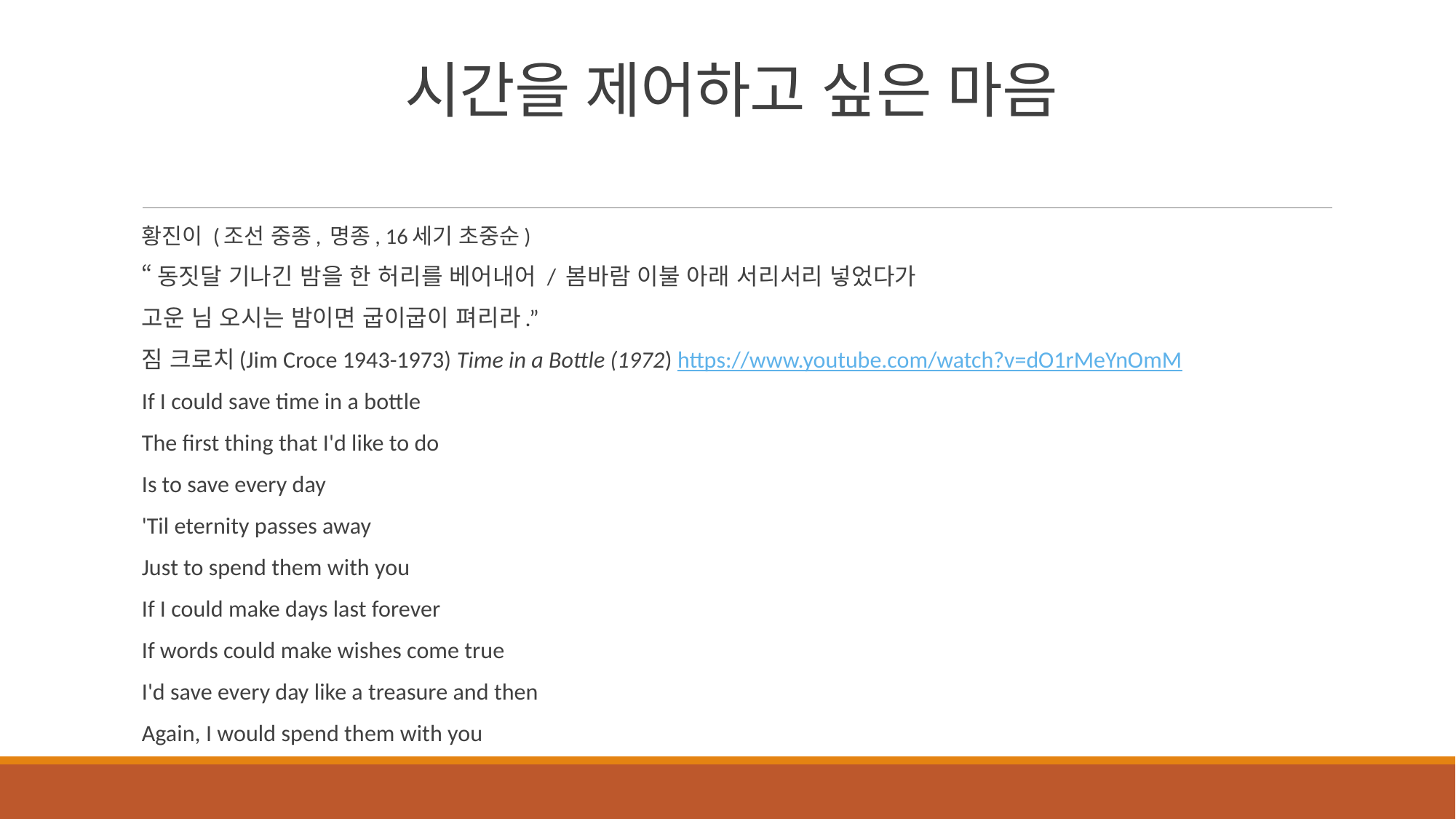

# 시간을 제어하고 싶은 마음
황진이 (조선 중종, 명종, 16세기 초중순)
“동짓달 기나긴 밤을 한 허리를 베어내어 / 봄바람 이불 아래 서리서리 넣었다가
고운 님 오시는 밤이면 굽이굽이 펴리라.”
짐 크로치(Jim Croce 1943-1973) Time in a Bottle (1972) https://www.youtube.com/watch?v=dO1rMeYnOmM
If I could save time in a bottle
The first thing that I'd like to do
Is to save every day
'Til eternity passes away
Just to spend them with you
If I could make days last forever
If words could make wishes come true
I'd save every day like a treasure and then
Again, I would spend them with you